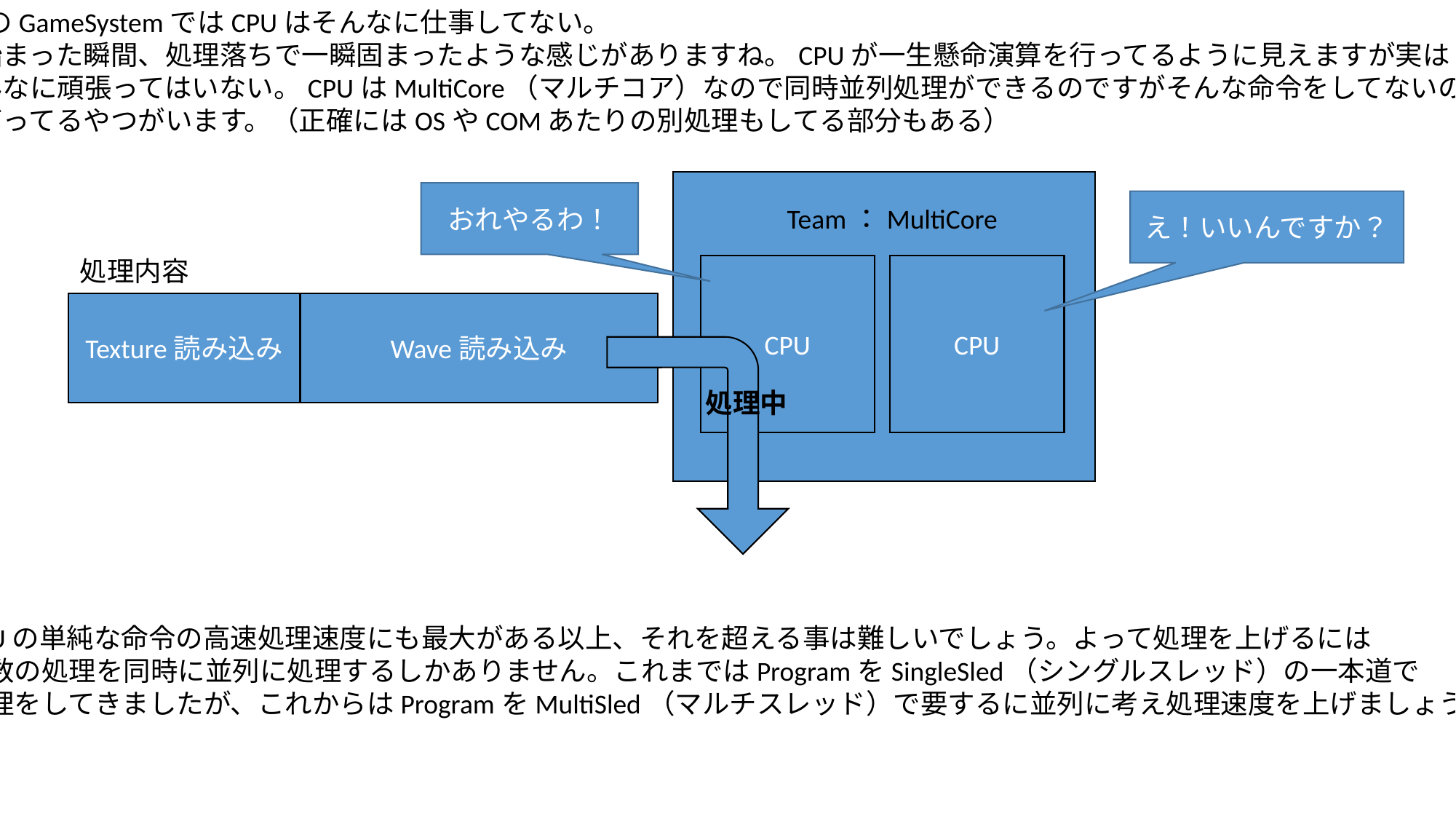

・今のGameSystemではCPUはそんなに仕事してない。
　始まった瞬間、処理落ちで一瞬固まったような感じがありますね。CPUが一生懸命演算を行ってるように見えますが実は
そんなに頑張ってはいない。CPUはMultiCore（マルチコア）なので同時並列処理ができるのですがそんな命令をしてないので
サボってるやつがいます。（正確にはOSやCOMあたりの別処理もしてる部分もある）

おれやるわ！
え！いいんですか？
Team：MultiCore
処理内容
CPU
CPU
Texture読み込み
Wave読み込み

処理中
CPUの単純な命令の高速処理速度にも最大がある以上、それを超える事は難しいでしょう。よって処理を上げるには
複数の処理を同時に並列に処理するしかありません。これまではProgramをSingleSled（シングルスレッド）の一本道で
処理をしてきましたが、これからはProgramをMultiSled（マルチスレッド）で要するに並列に考え処理速度を上げましょう